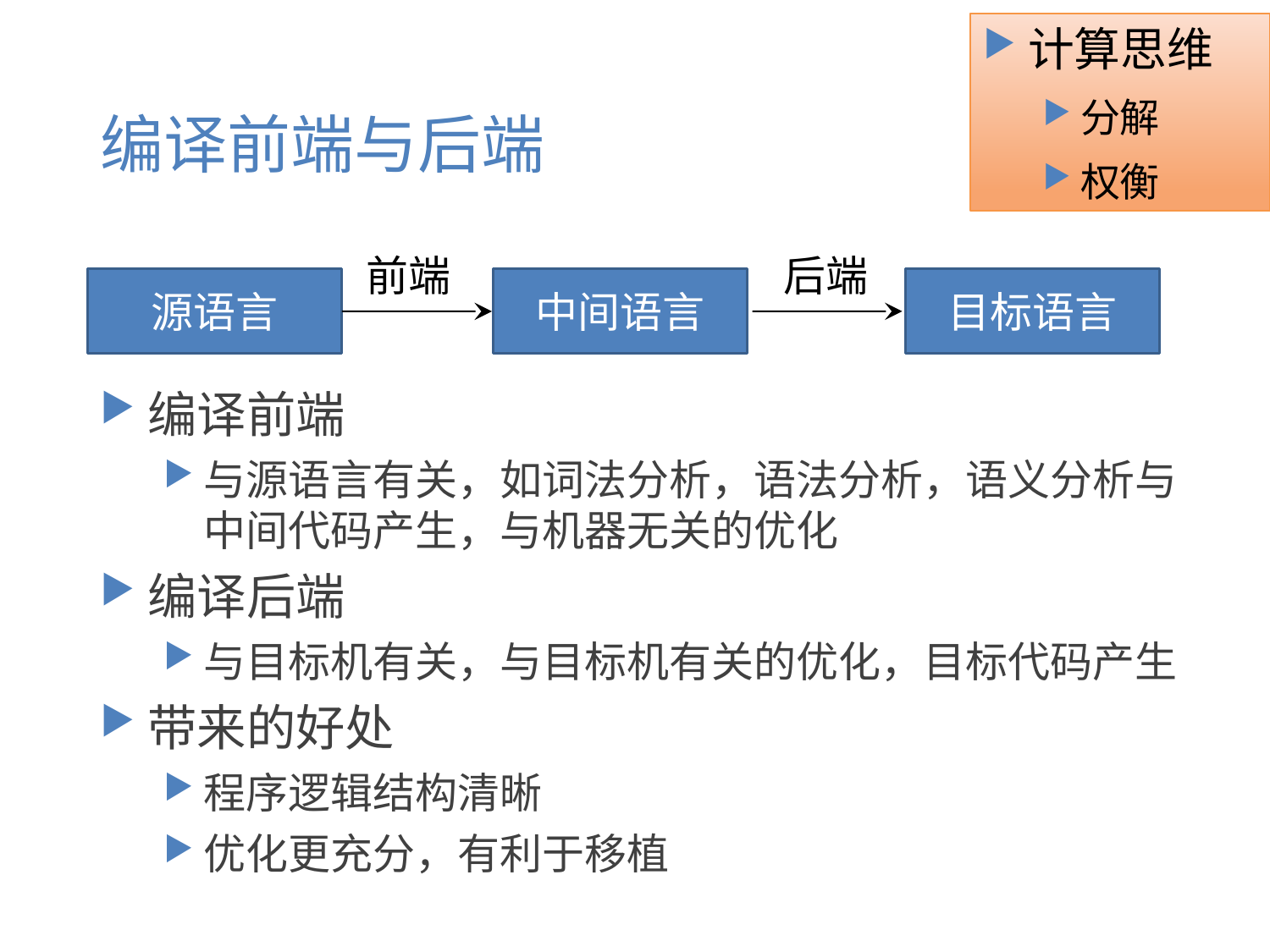

计算思维
分解
权衡

# 编译前端与后端
前端
后端
源语言
中间语言
目标语言

编译前端
与源语言有关，如词法分析，语法分析，语义分析与中间代码产生，与机器无关的优化
编译后端
与目标机有关，与目标机有关的优化，目标代码产生
带来的好处
程序逻辑结构清晰
优化更充分，有利于移植